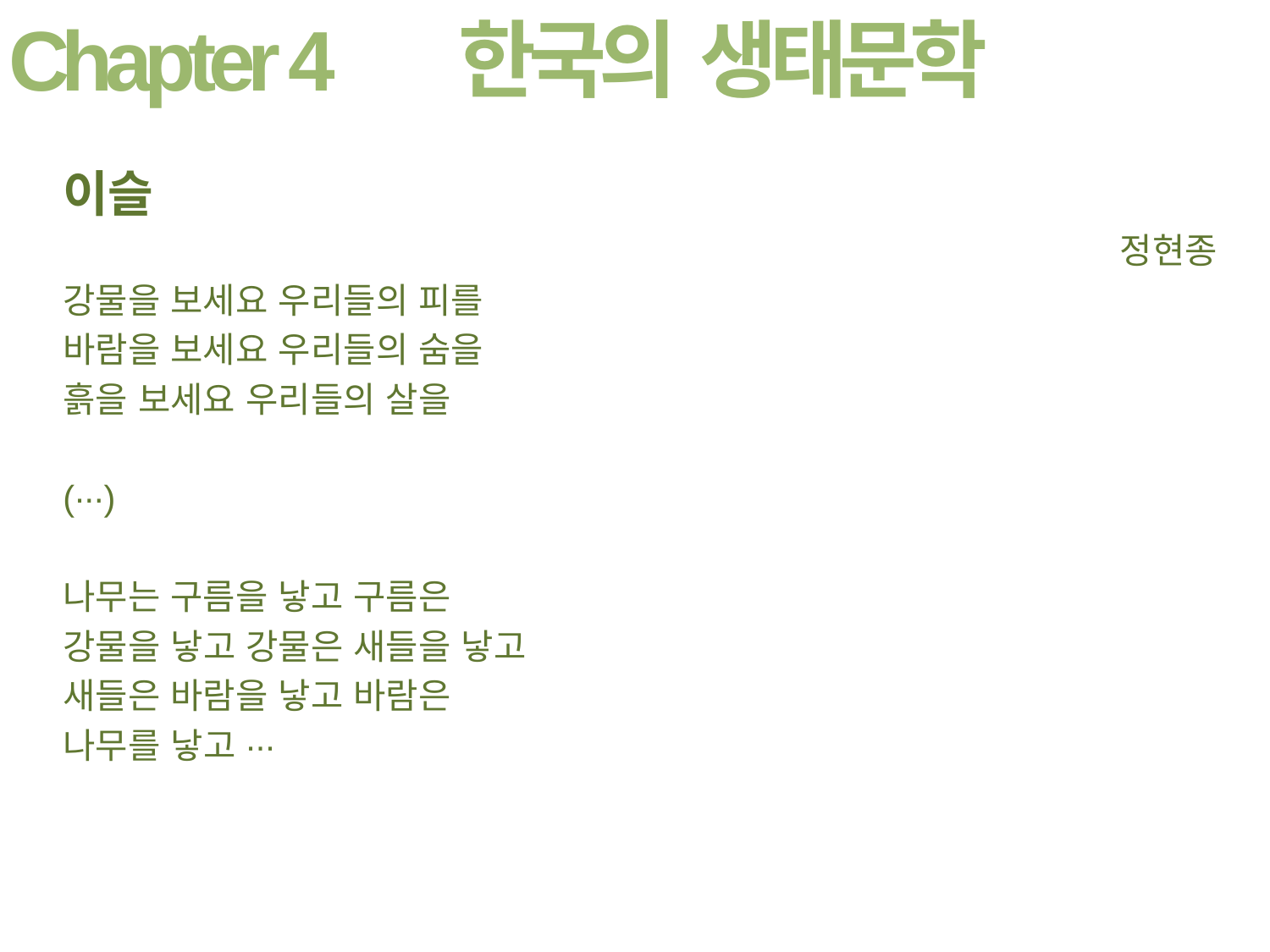

Chapter 4
한국의  생태문학
이슬
정현종
강물을 보세요 우리들의 피를
바람을 보세요 우리들의 숨을
흙을 보세요 우리들의 살을

(∙∙∙)

나무는 구름을 낳고 구름은
강물을 낳고 강물은 새들을 낳고
새들은 바람을 낳고 바람은
나무를 낳고 ∙∙∙